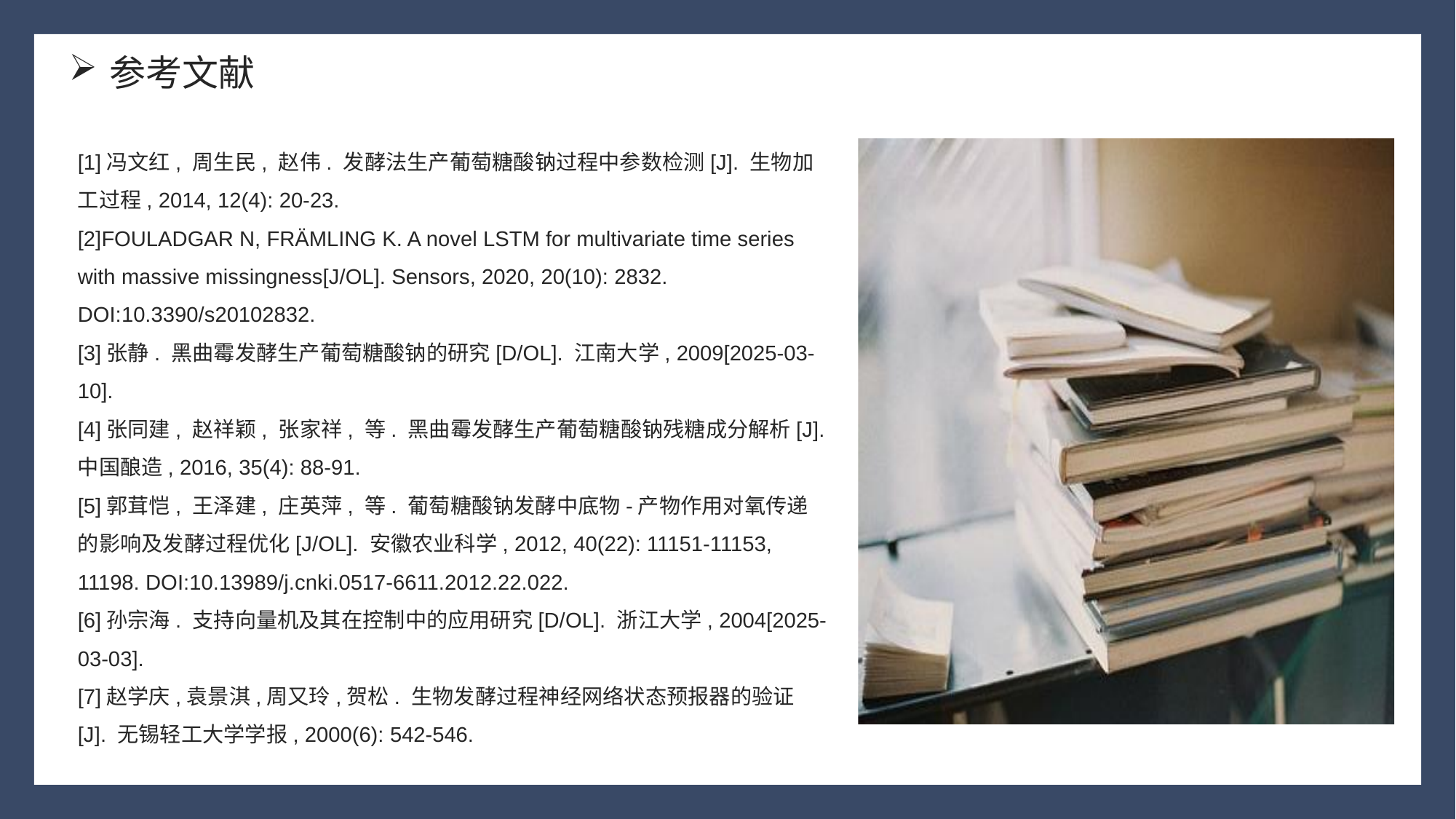

参考文献
[1]冯文红, 周生民, 赵伟. 发酵法生产葡萄糖酸钠过程中参数检测[J]. 生物加工过程, 2014, 12(4): 20-23.
[2]FOULADGAR N, FRÄMLING K. A novel LSTM for multivariate time series with massive missingness[J/OL]. Sensors, 2020, 20(10): 2832. DOI:10.3390/s20102832.
[3]张静. 黑曲霉发酵生产葡萄糖酸钠的研究[D/OL]. 江南大学, 2009[2025-03-10].
[4]张同建, 赵祥颖, 张家祥, 等. 黑曲霉发酵生产葡萄糖酸钠残糖成分解析[J]. 中国酿造, 2016, 35(4): 88-91.
[5]郭茸恺, 王泽建, 庄英萍, 等. 葡萄糖酸钠发酵中底物-产物作用对氧传递的影响及发酵过程优化[J/OL]. 安徽农业科学, 2012, 40(22): 11151-11153, 11198. DOI:10.13989/j.cnki.0517-6611.2012.22.022.
[6]孙宗海. 支持向量机及其在控制中的应用研究[D/OL]. 浙江大学, 2004[2025-03-03].
[7]赵学庆,袁景淇,周又玲,贺松. 生物发酵过程神经网络状态预报器的验证[J]. 无锡轻工大学学报, 2000(6): 542-546.